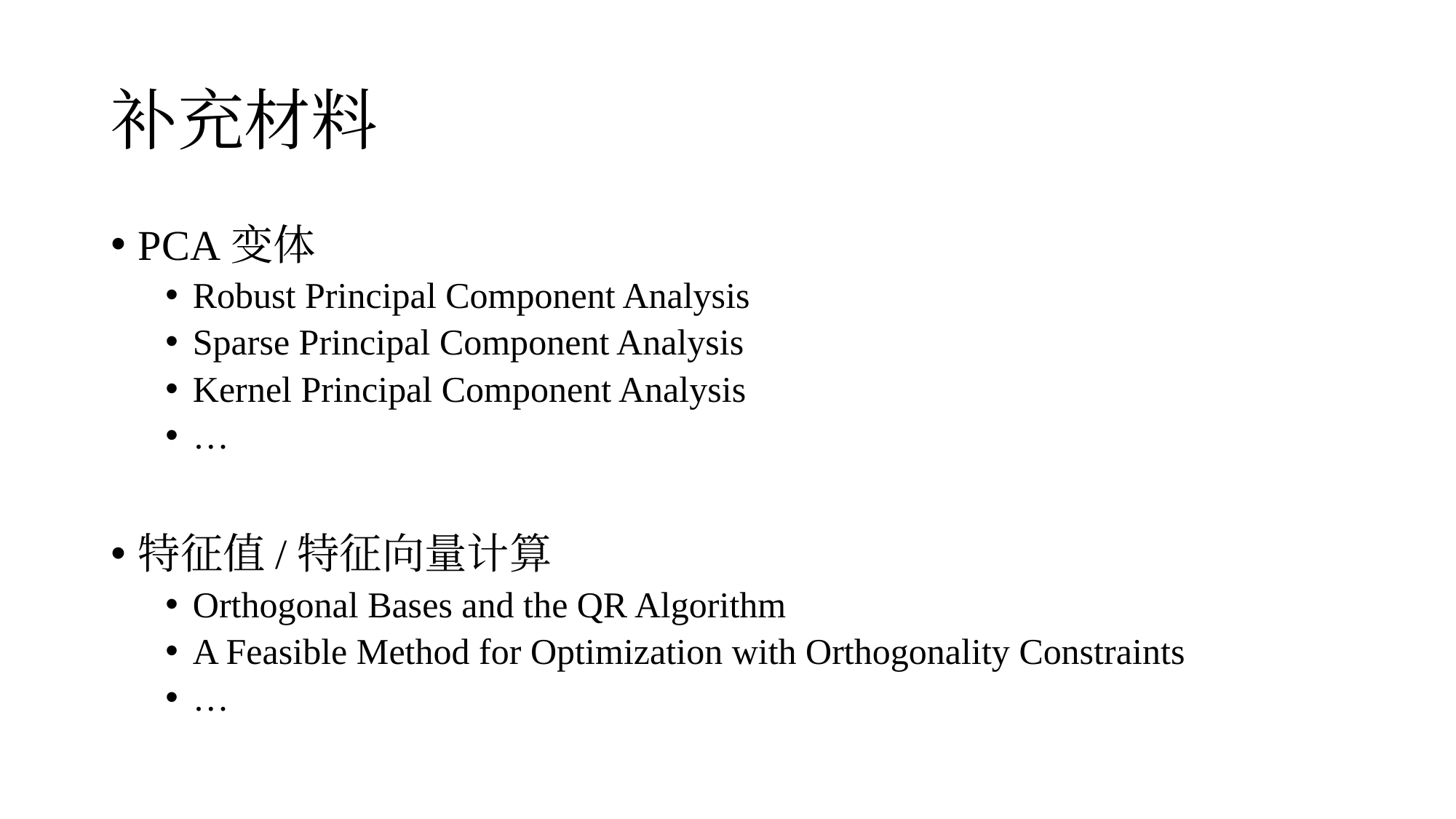

# 补充材料
PCA变体
Robust Principal Component Analysis
Sparse Principal Component Analysis
Kernel Principal Component Analysis
…

特征值/特征向量计算
Orthogonal Bases and the QR Algorithm
A Feasible Method for Optimization with Orthogonality Constraints
…